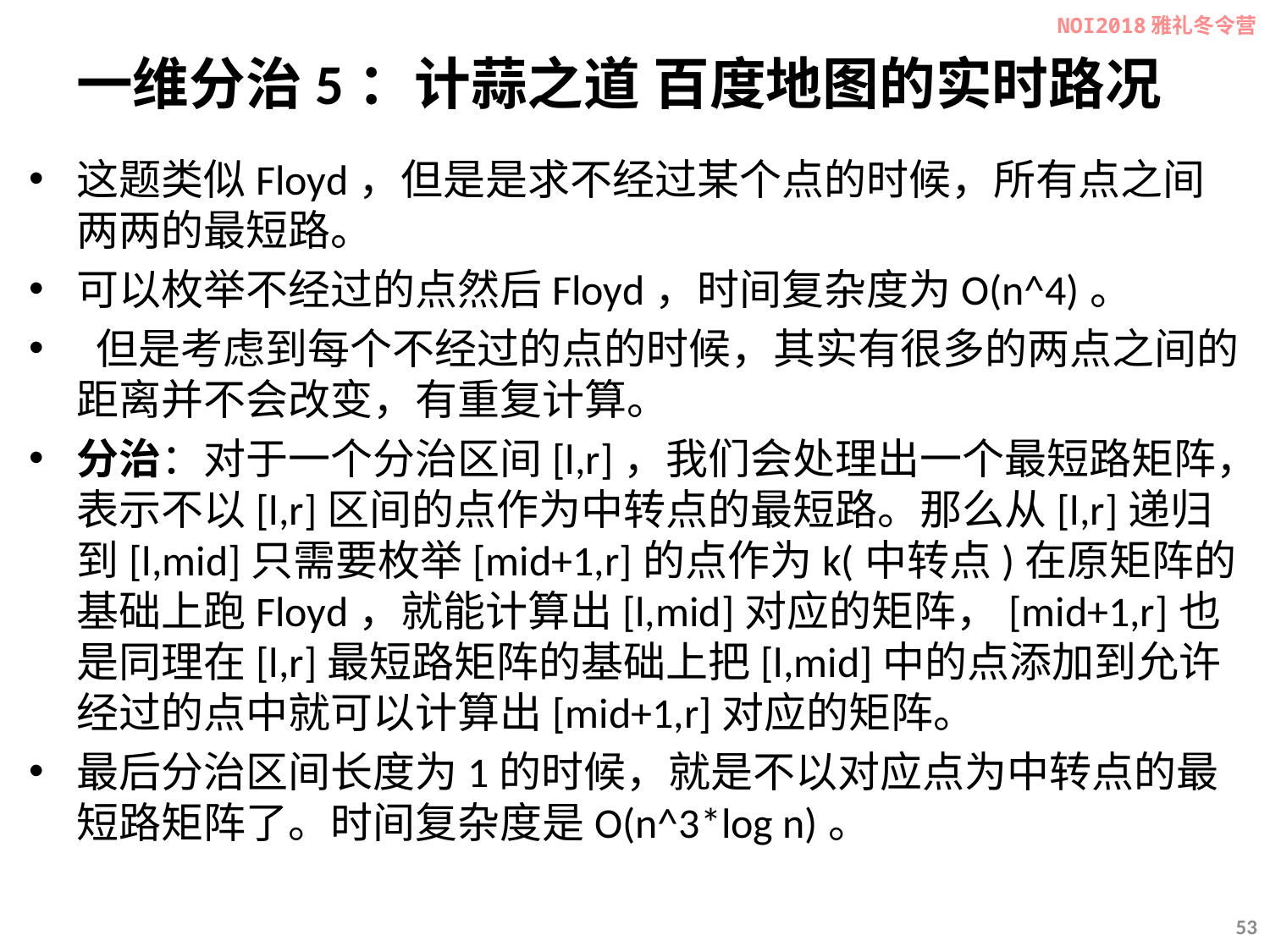

NOI2018雅礼冬令营
# 一维分治5：计蒜之道 百度地图的实时路况
这题类似Floyd，但是是求不经过某个点的时候，所有点之间两两的最短路。
可以枚举不经过的点然后Floyd，时间复杂度为O(n^4)。
 但是考虑到每个不经过的点的时候，其实有很多的两点之间的距离并不会改变，有重复计算。
分治：对于一个分治区间[l,r]，我们会处理出一个最短路矩阵，表示不以[l,r]区间的点作为中转点的最短路。那么从[l,r]递归到[l,mid]只需要枚举[mid+1,r]的点作为k(中转点)在原矩阵的基础上跑Floyd，就能计算出[l,mid]对应的矩阵，[mid+1,r]也是同理在[l,r]最短路矩阵的基础上把[l,mid]中的点添加到允许经过的点中就可以计算出[mid+1,r]对应的矩阵。
最后分治区间长度为1的时候，就是不以对应点为中转点的最短路矩阵了。时间复杂度是O(n^3*log n)。
53